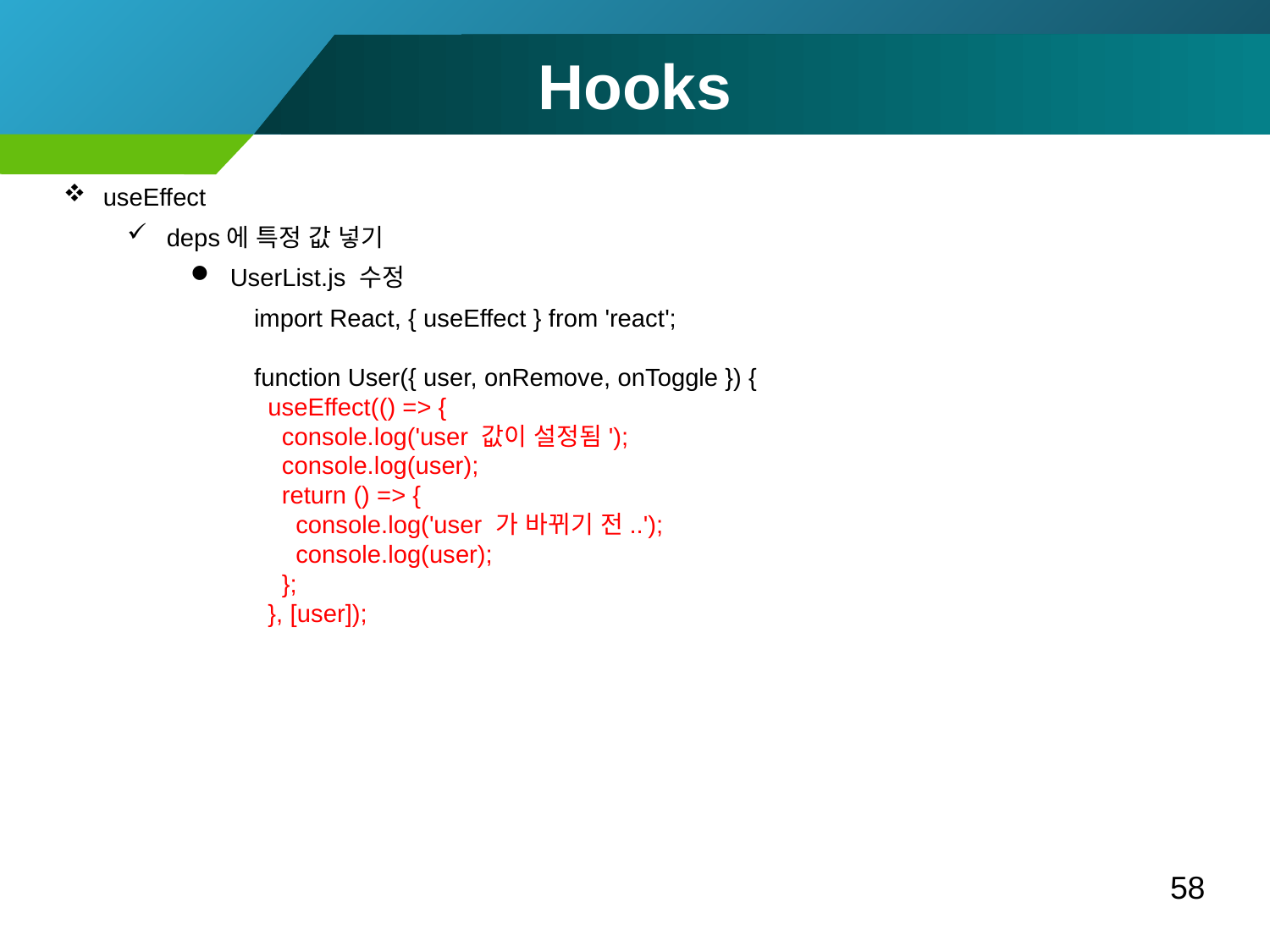

Hooks
useEffect
deps에 특정 값 넣기
UserList.js 수정
import React, { useEffect } from 'react';

function User({ user, onRemove, onToggle }) {
  useEffect(() => {
    console.log('user 값이 설정됨');
    console.log(user);
    return () => {
      console.log('user 가 바뀌기 전..');
      console.log(user);
    };
  }, [user]);

58